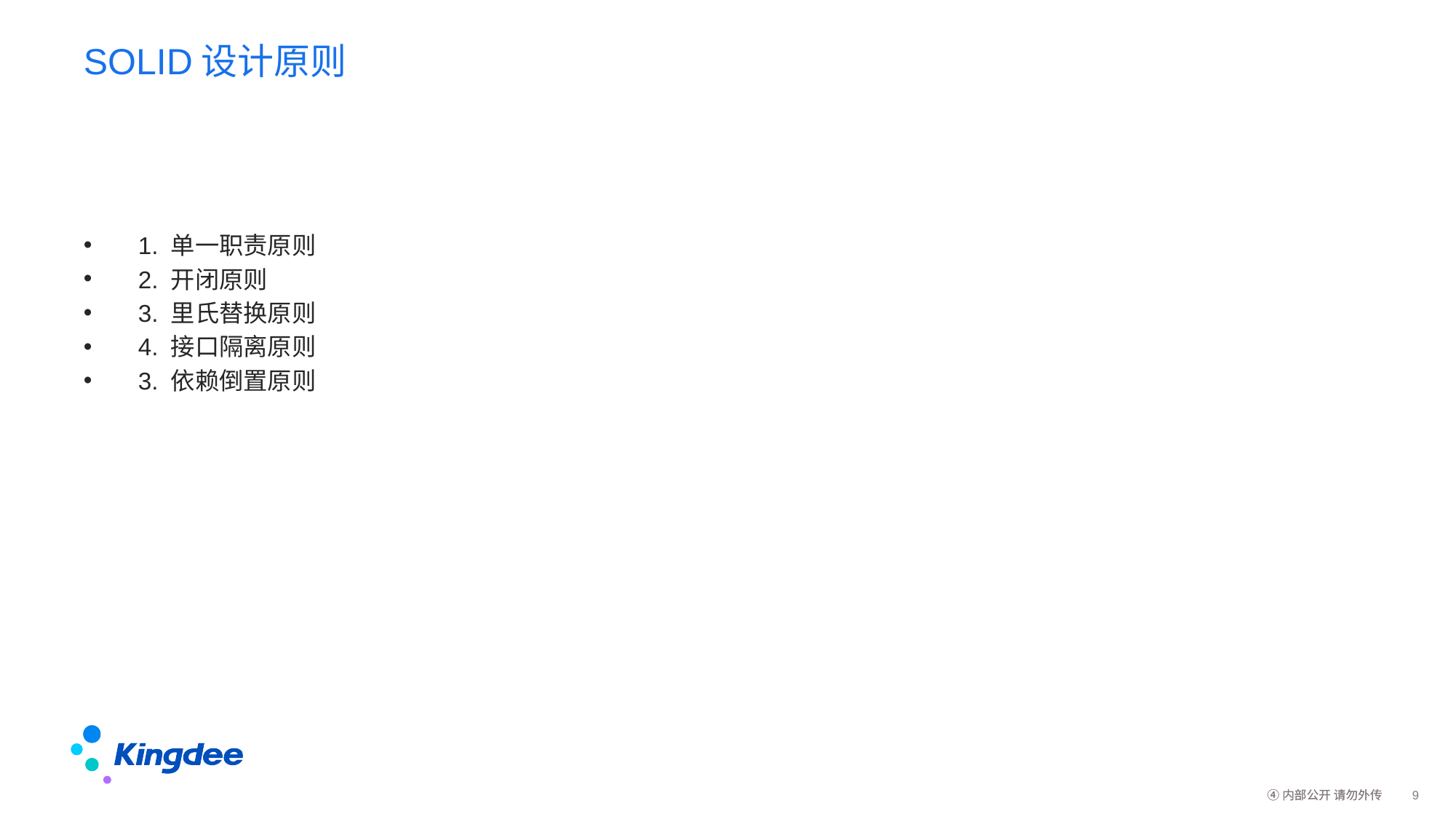

# SOLID设计原则
1. 单一职责原则
2. 开闭原则
3. 里氏替换原则
4. 接口隔离原则
3. 依赖倒置原则